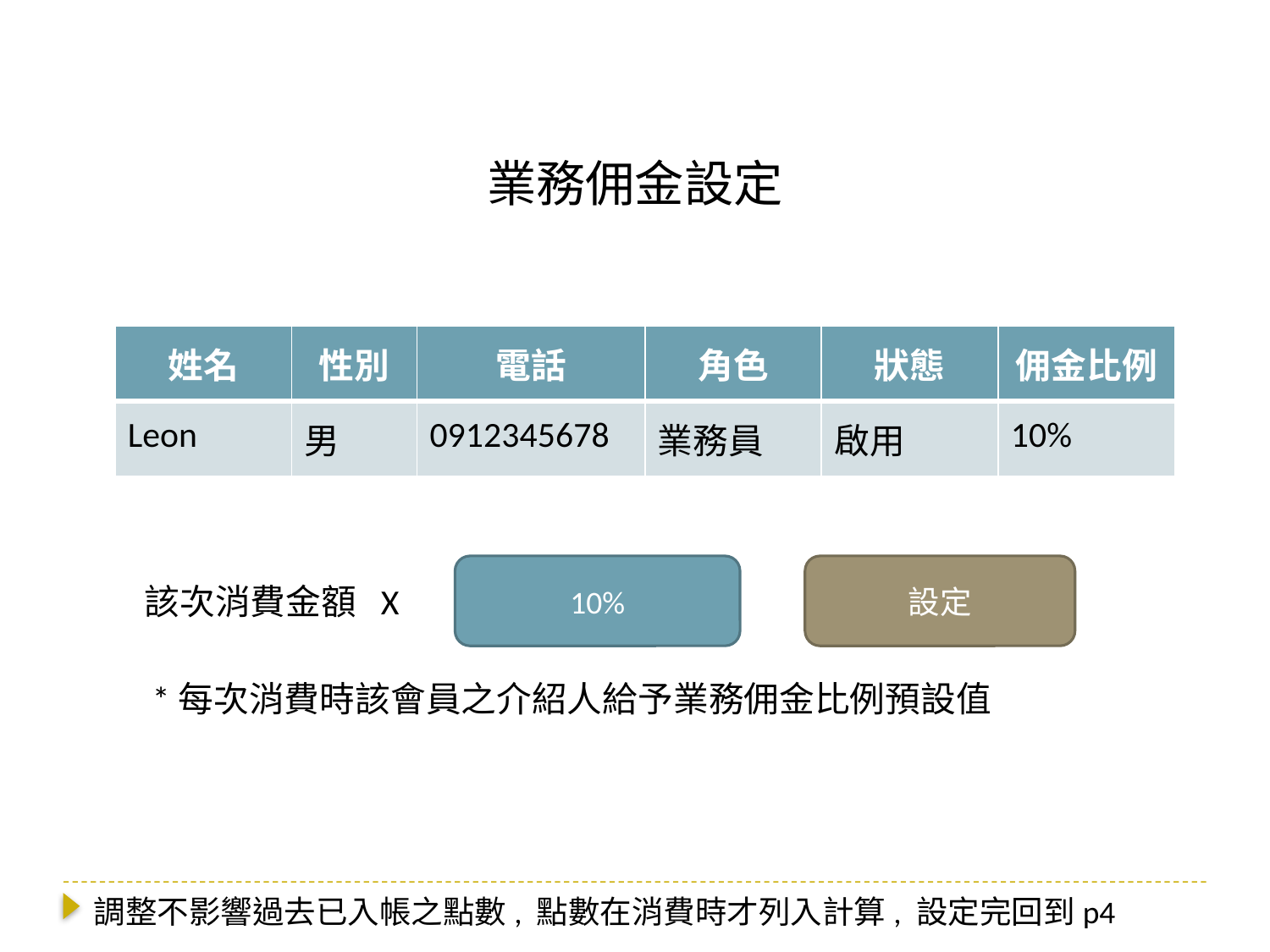

業務佣金設定
| 姓名 | 性別 | 電話 | 角色 | 狀態 | 佣金比例 |
| --- | --- | --- | --- | --- | --- |
| Leon | 男 | 0912345678 | 業務員 | 啟用 | 10% |
10%
設定
該次消費金額  X
*每次消費時該會員之介紹人給予業務佣金比例預設值
調整不影響過去已入帳之點數, 點數在消費時才列入計算, 設定完回到p4